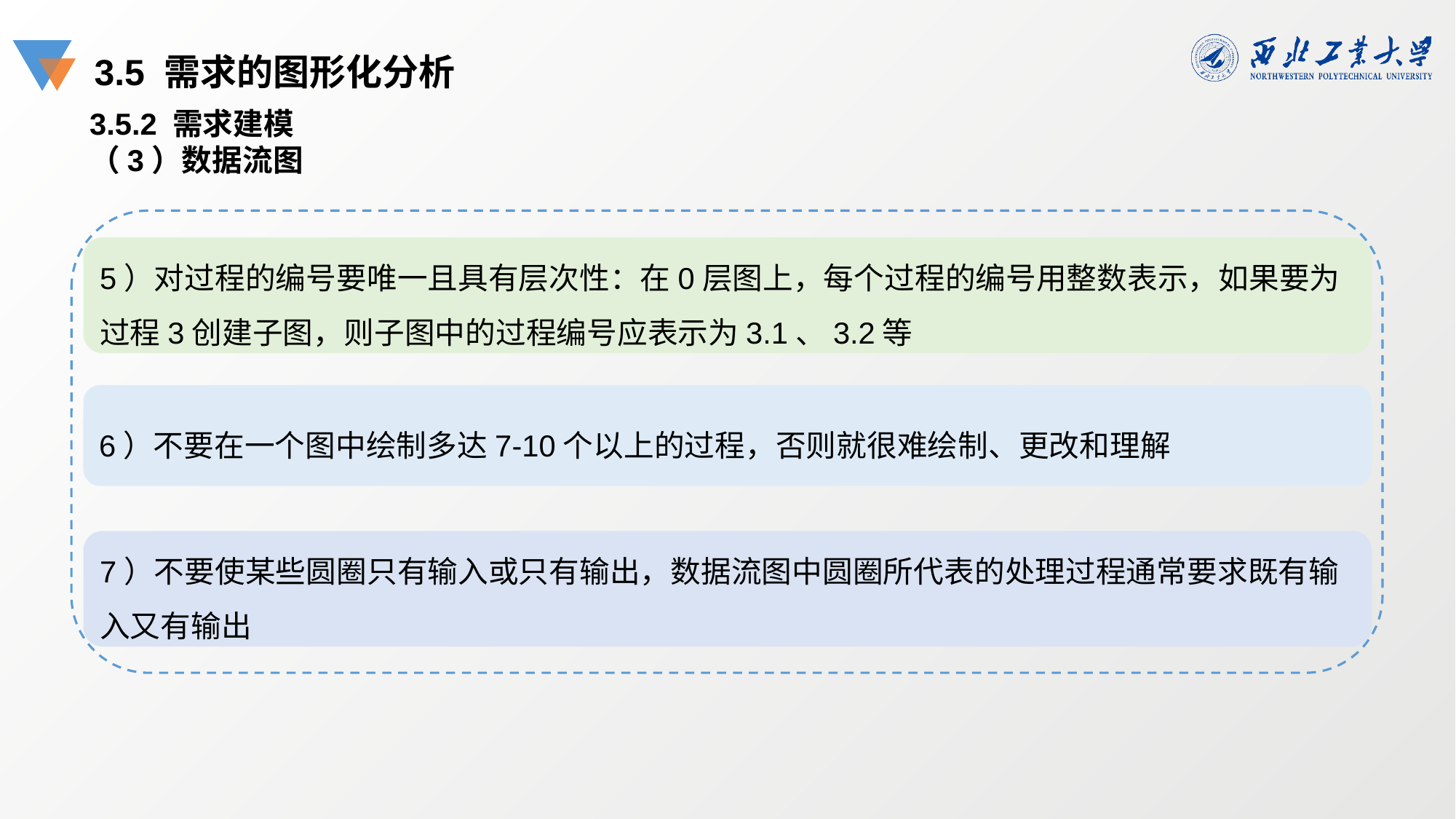

3.5 需求的图形化分析
3.5.2 需求建模
（3）数据流图

5）对过程的编号要唯一且具有层次性：在0层图上，每个过程的编号用整数表示，如果要为过程3创建子图，则子图中的过程编号应表示为3.1、3.2等
6）不要在一个图中绘制多达7-10个以上的过程，否则就很难绘制、更改和理解
7）不要使某些圆圈只有输入或只有输出，数据流图中圆圈所代表的处理过程通常要求既有输入又有输出

23